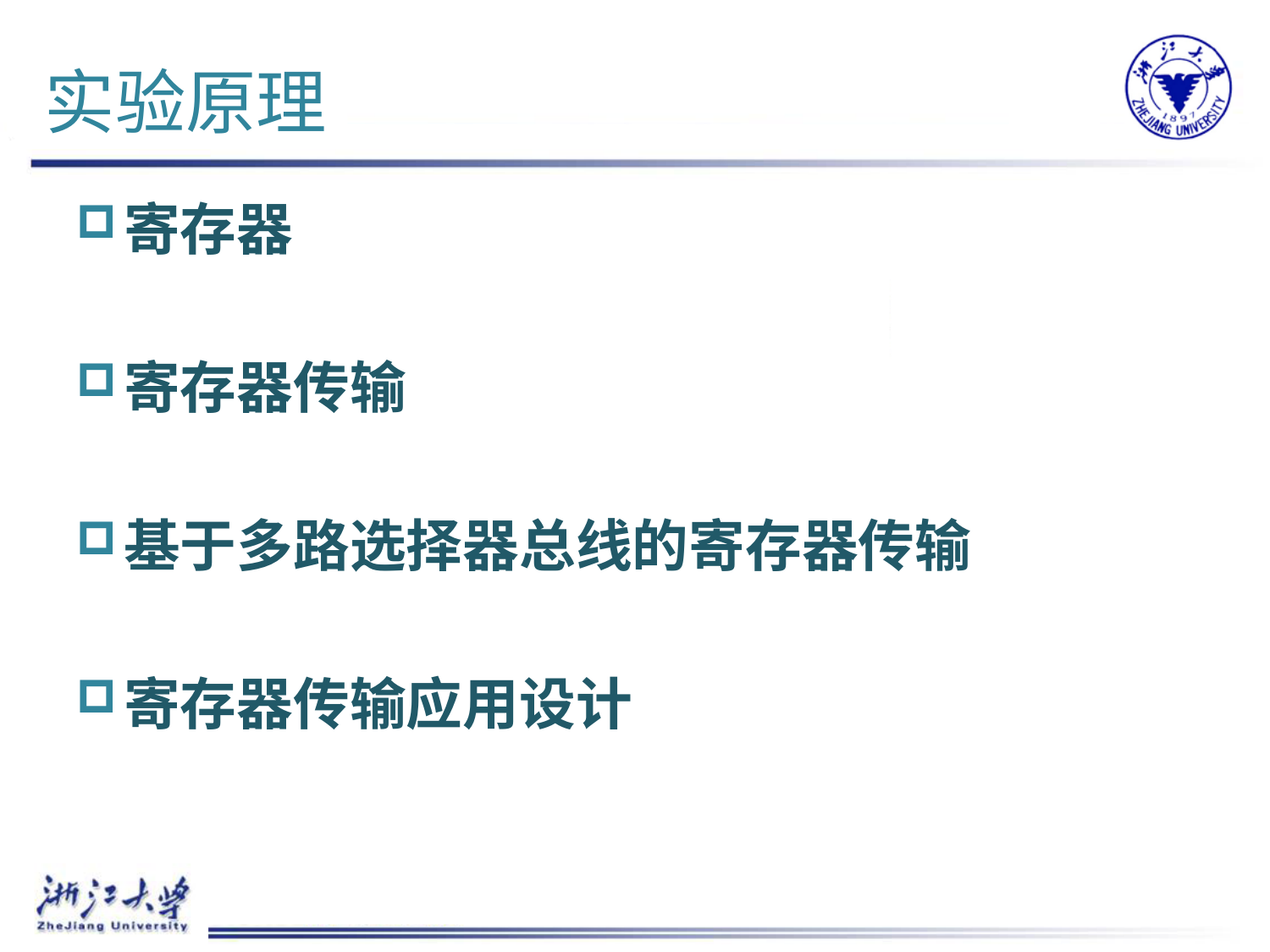

# 实验原理
寄存器

寄存器传输

基于多路选择器总线的寄存器传输

寄存器传输应用设计